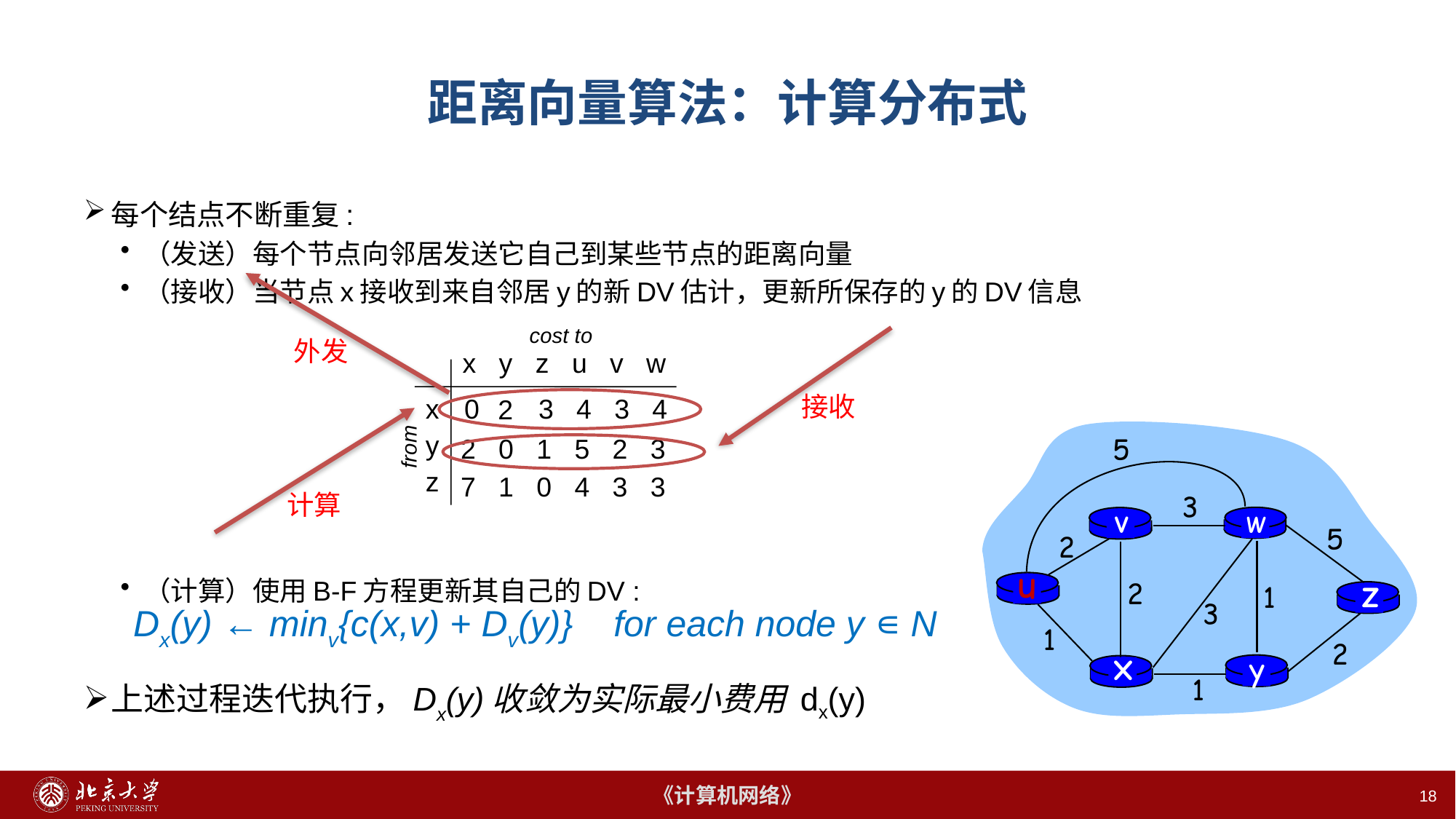

# 距离向量算法：计算分布式
每个结点不断重复:
（发送）每个节点向邻居发送它自己到某些节点的距离向量
（接收）当节点x接收到来自邻居y的新DV估计，更新所保存的y的DV信息

（计算）使用B-F方程更新其自己的DV :

上述过程迭代执行，Dx(y)收敛为实际最小费用 dx(y)

cost to

外发
x   y   z   u   v   w

接收
x
0
3   4   3   4

2

5

3
v

w

5

2

u

z

2

1

3

1
2
x

y

1

y
2   0   1   5   2   3
from

z
7   1   0   4   3   3
计算
Dx(y) ← minv{c(x,v) + Dv(y)}    for each node y ∊ N
18